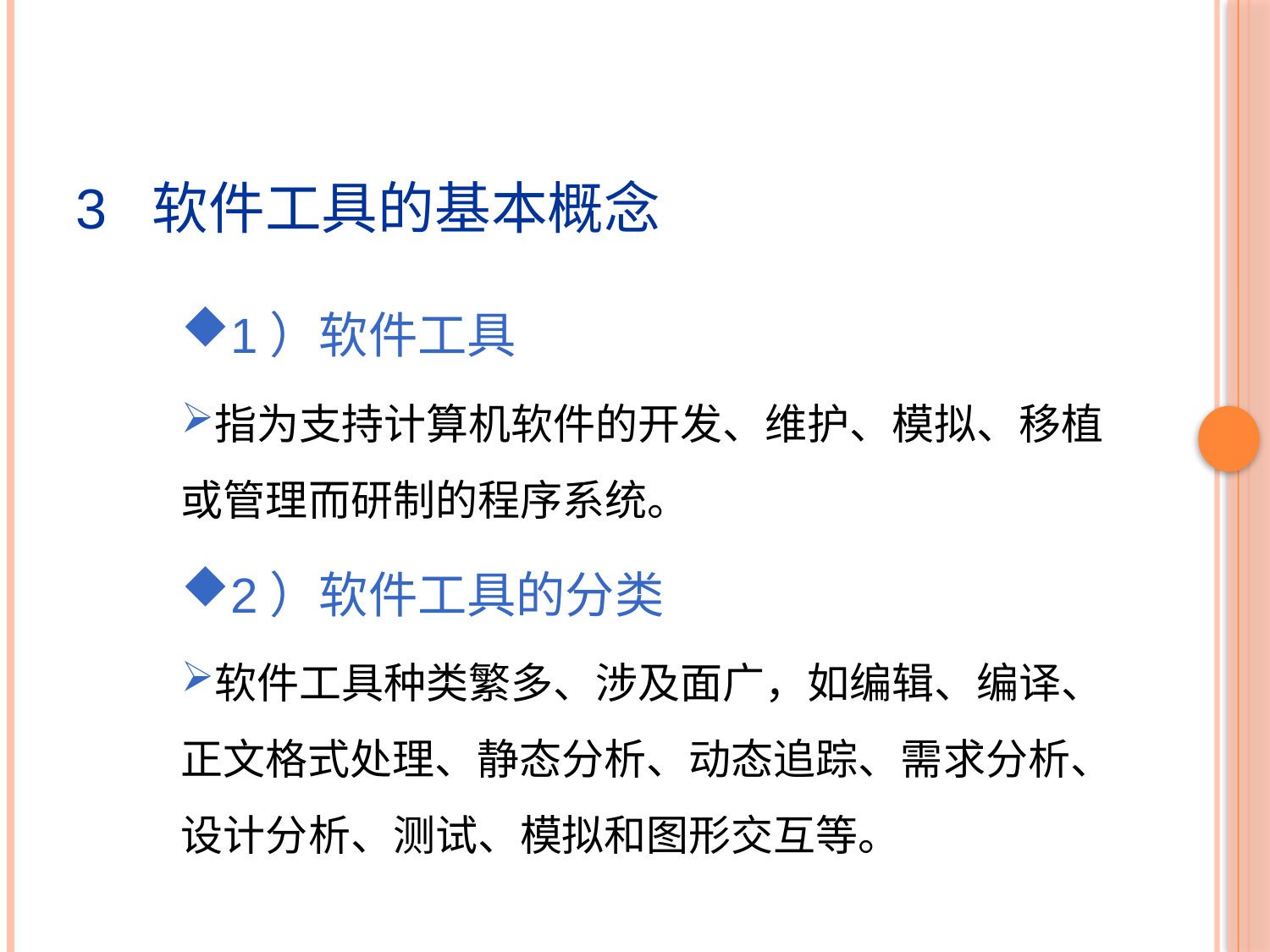

3  软件工具的基本概念
1）软件工具
指为支持计算机软件的开发、维护、模拟、移植或管理而研制的程序系统。
2）软件工具的分类
软件工具种类繁多、涉及面广，如编辑、编译、正文格式处理、静态分析、动态追踪、需求分析、设计分析、测试、模拟和图形交互等。